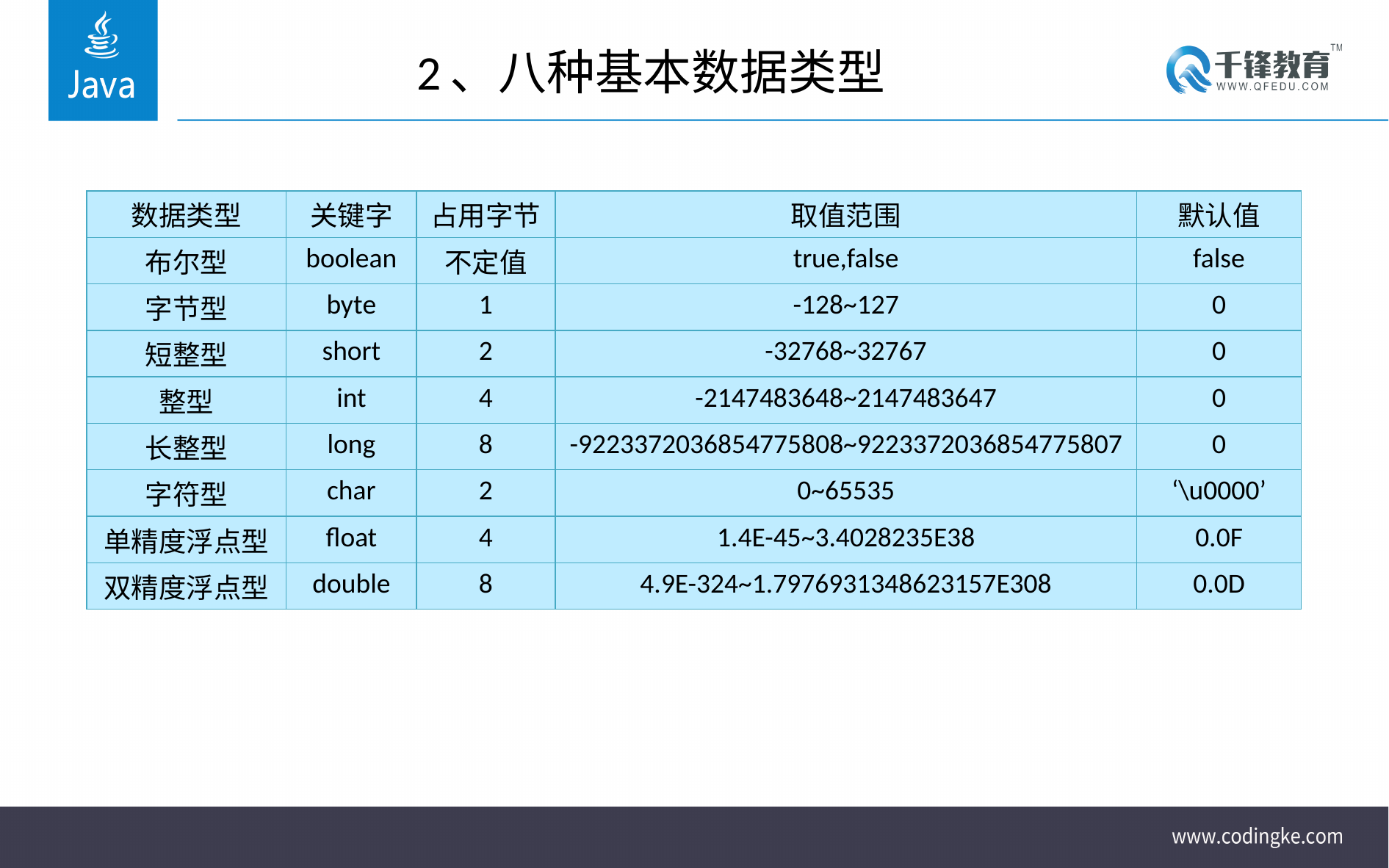

# 2、八种基本数据类型

| 数据类型 | 关键字 | 占用字节 | 取值范围 | 默认值 |
| --- | --- | --- | --- | --- |
| 布尔型 | boolean | 不定值 | true,false | false |
| 字节型 | byte | 1 | -128~127 | 0 |
| 短整型 | short | 2 | -32768~32767 | 0 |
| 整型 | int | 4 | -2147483648~2147483647 | 0 |
| 长整型 | long | 8 | -9223372036854775808~9223372036854775807 | 0 |
| 字符型 | char | 2 | 0~65535 | ‘\u0000’ |
| 单精度浮点型 | float | 4 | 1.4E-45~3.4028235E38 | 0.0F |
| 双精度浮点型 | double | 8 | 4.9E-324~1.7976931348623157E308 | 0.0D |